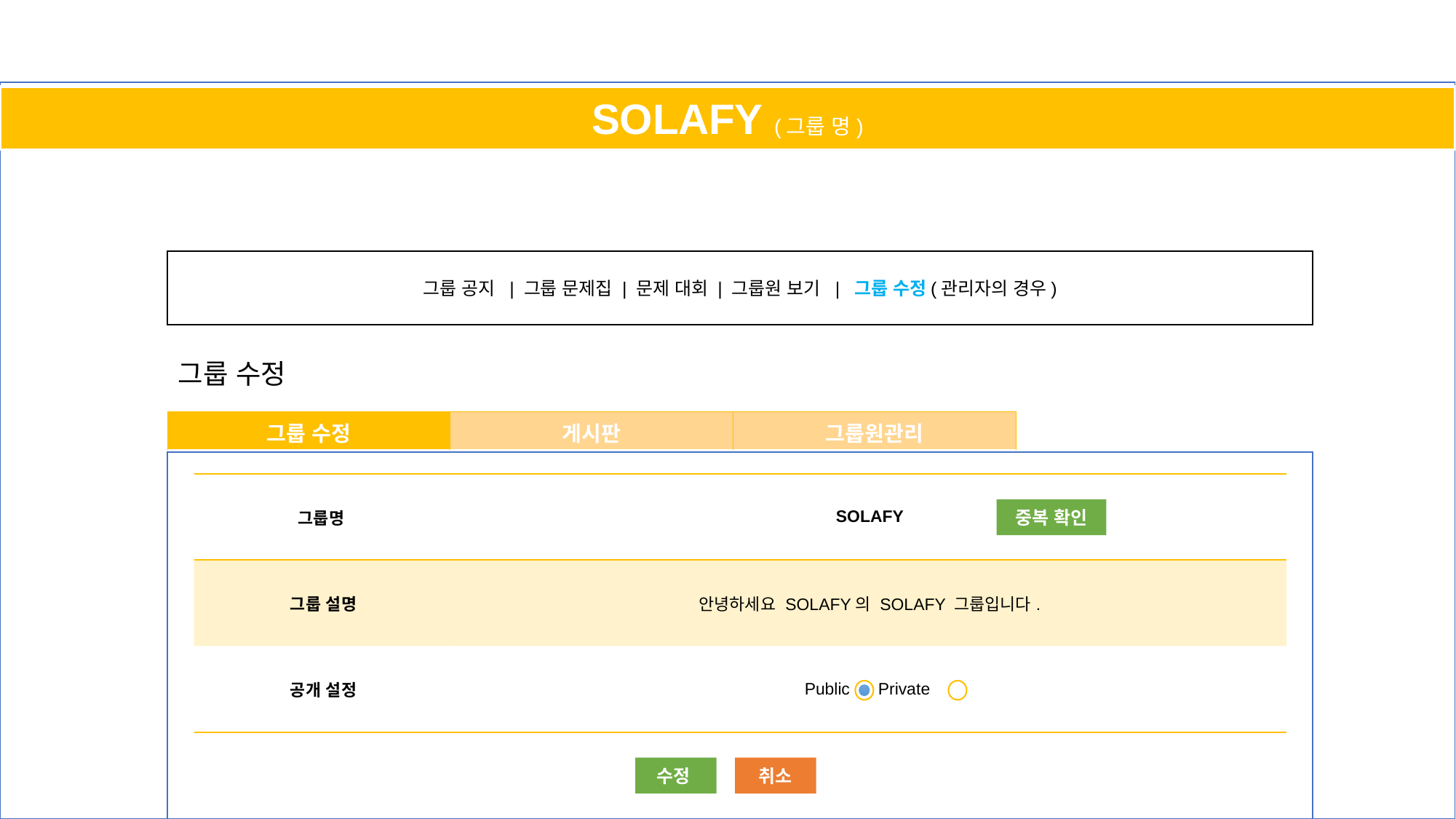

SOLAFY (그룹 명)

그룹 공지  | 그룹 문제집 | 문제 대회 | 그룹원 보기  |  그룹 수정(관리자의 경우)
그룹 수정

| 그룹 수정 | 게시판 | 그룹원관리 |
| --- | --- | --- |

| 그룹명 | SOLAFY |
| --- | --- |
| 그룹 설명 | 안녕하세요 SOLAFY의 SOLAFY 그룹입니다. |
| 공개 설정 | Public Private |
중복 확인

수정
취소